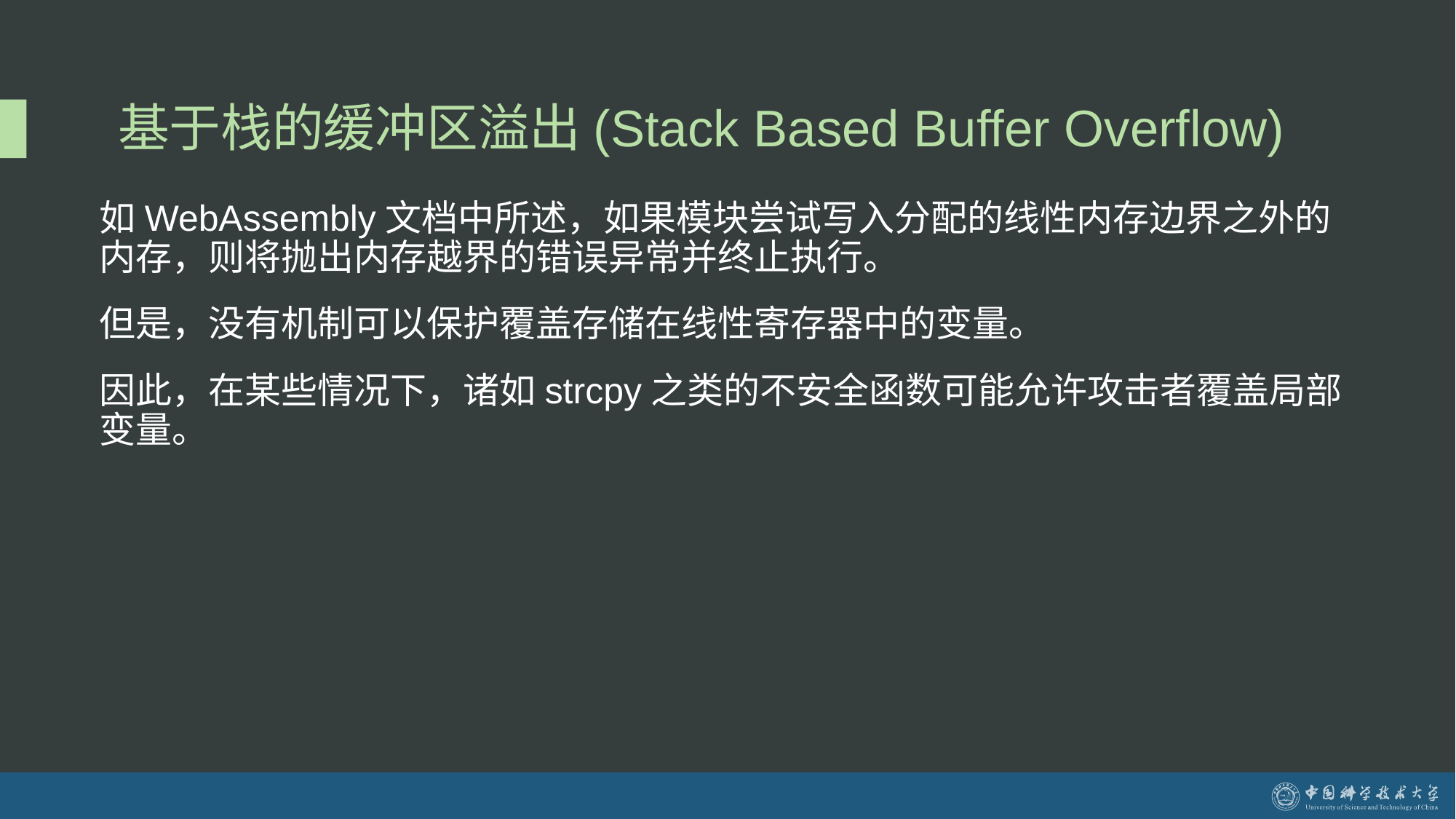

# 基于栈的缓冲区溢出(Stack Based Buffer Overflow)
如WebAssembly文档中所述，如果模块尝试写入分配的线性内存边界之外的内存，则将抛出内存越界的错误异常并终止执行。
但是，没有机制可以保护覆盖存储在线性寄存器中的变量。
因此，在某些情况下，诸如strcpy之类的不安全函数可能允许攻击者覆盖局部变量。